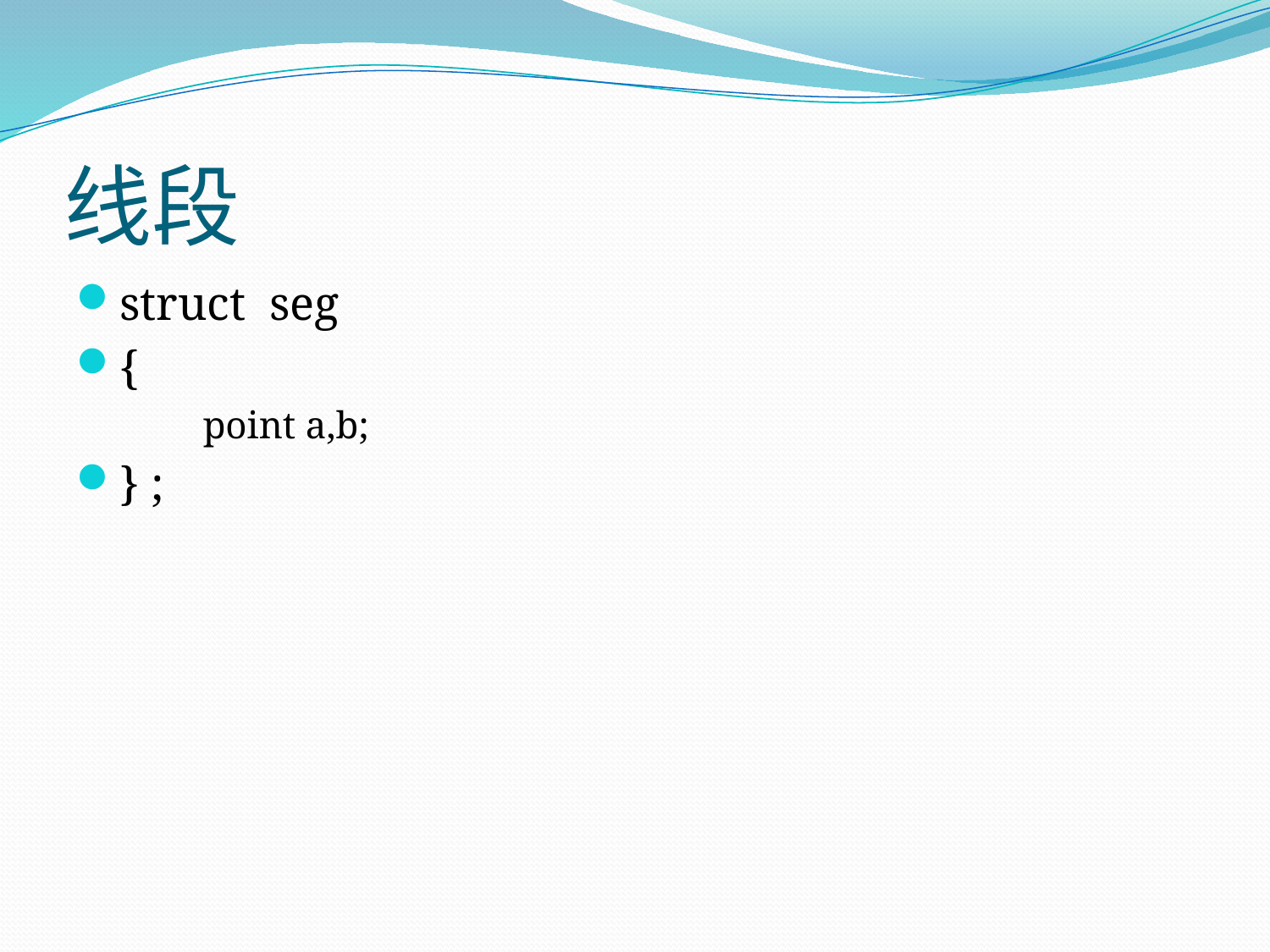

# 线段
struct  seg
{
	point a,b;
} ;